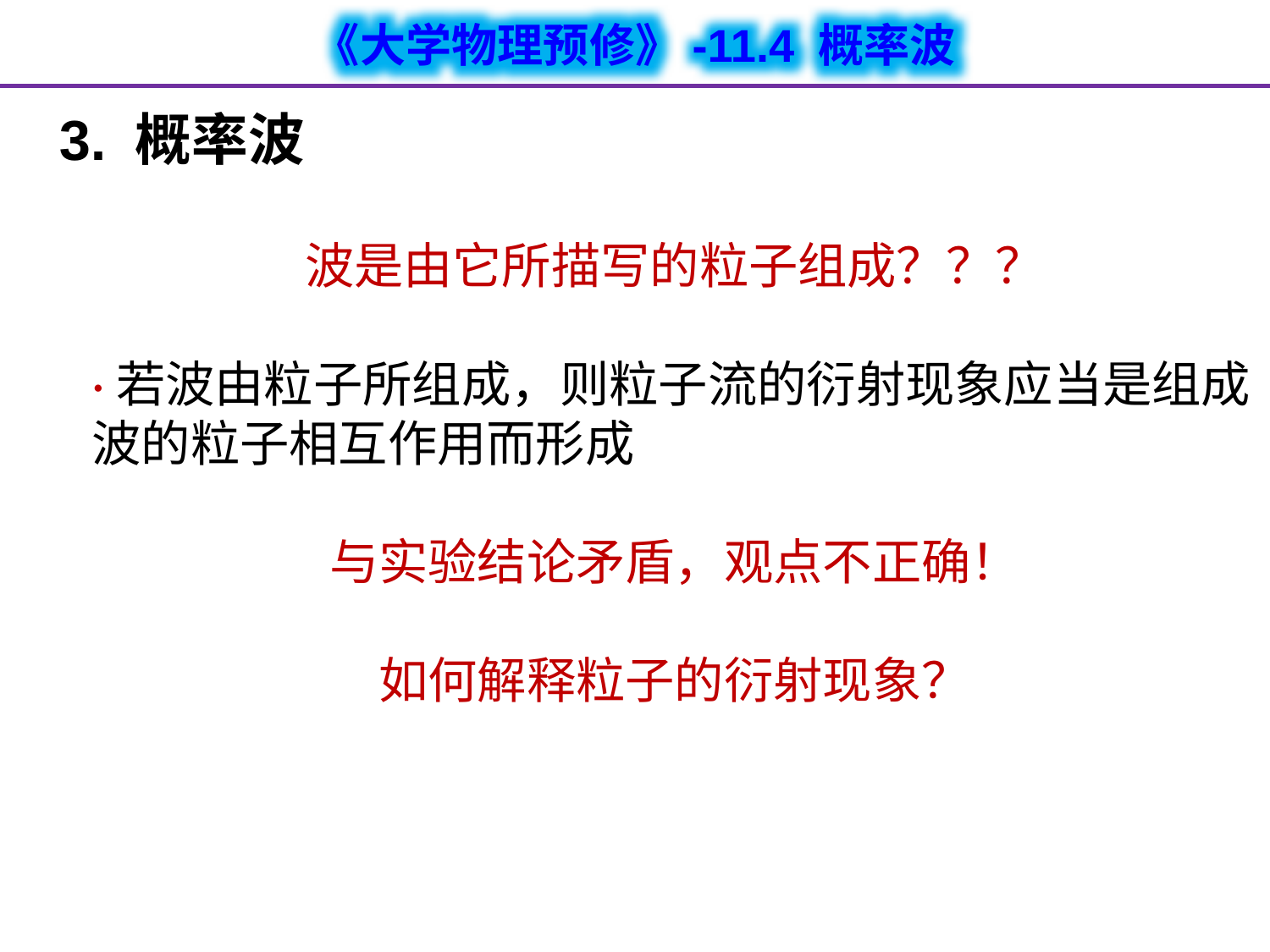

3. 概率波
波是由它所描写的粒子组成？？？

·若波由粒子所组成，则粒子流的衍射现象应当是组成波的粒子相互作用而形成

与实验结论矛盾，观点不正确！

如何解释粒子的衍射现象？